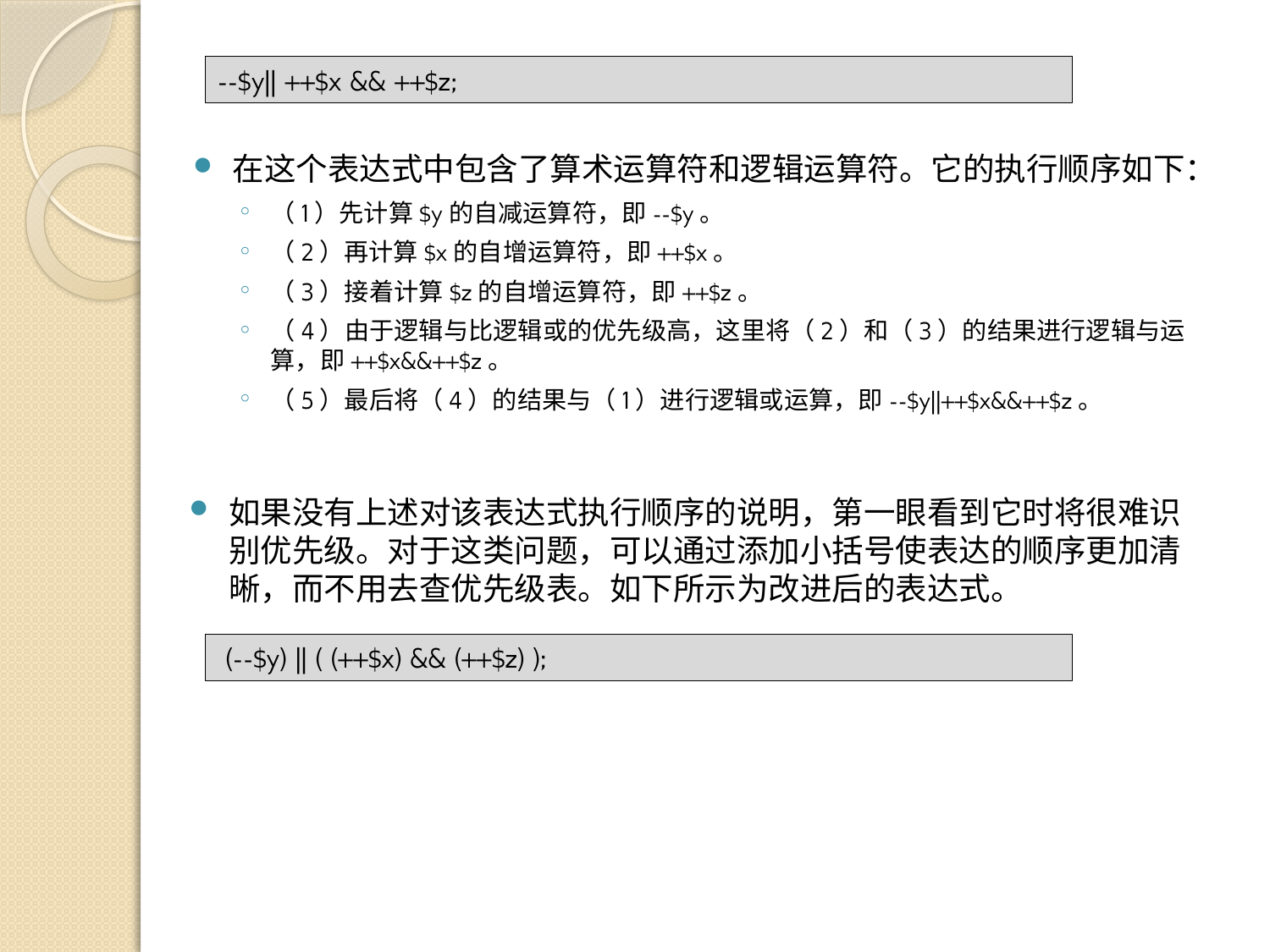

--$y|| ++$x && ++$z;
在这个表达式中包含了算术运算符和逻辑运算符。它的执行顺序如下：
（1）先计算$y的自减运算符，即--$y。
（2）再计算$x的自增运算符，即++$x。
（3）接着计算$z的自增运算符，即++$z。
（4）由于逻辑与比逻辑或的优先级高，这里将（2）和（3）的结果进行逻辑与运算，即++$x&&++$z。
（5）最后将（4）的结果与（1）进行逻辑或运算，即--$y||++$x&&++$z。
如果没有上述对该表达式执行顺序的说明，第一眼看到它时将很难识别优先级。对于这类问题，可以通过添加小括号使表达的顺序更加清晰，而不用去查优先级表。如下所示为改进后的表达式。
 (--$y) || ( (++$x) && (++$z) );